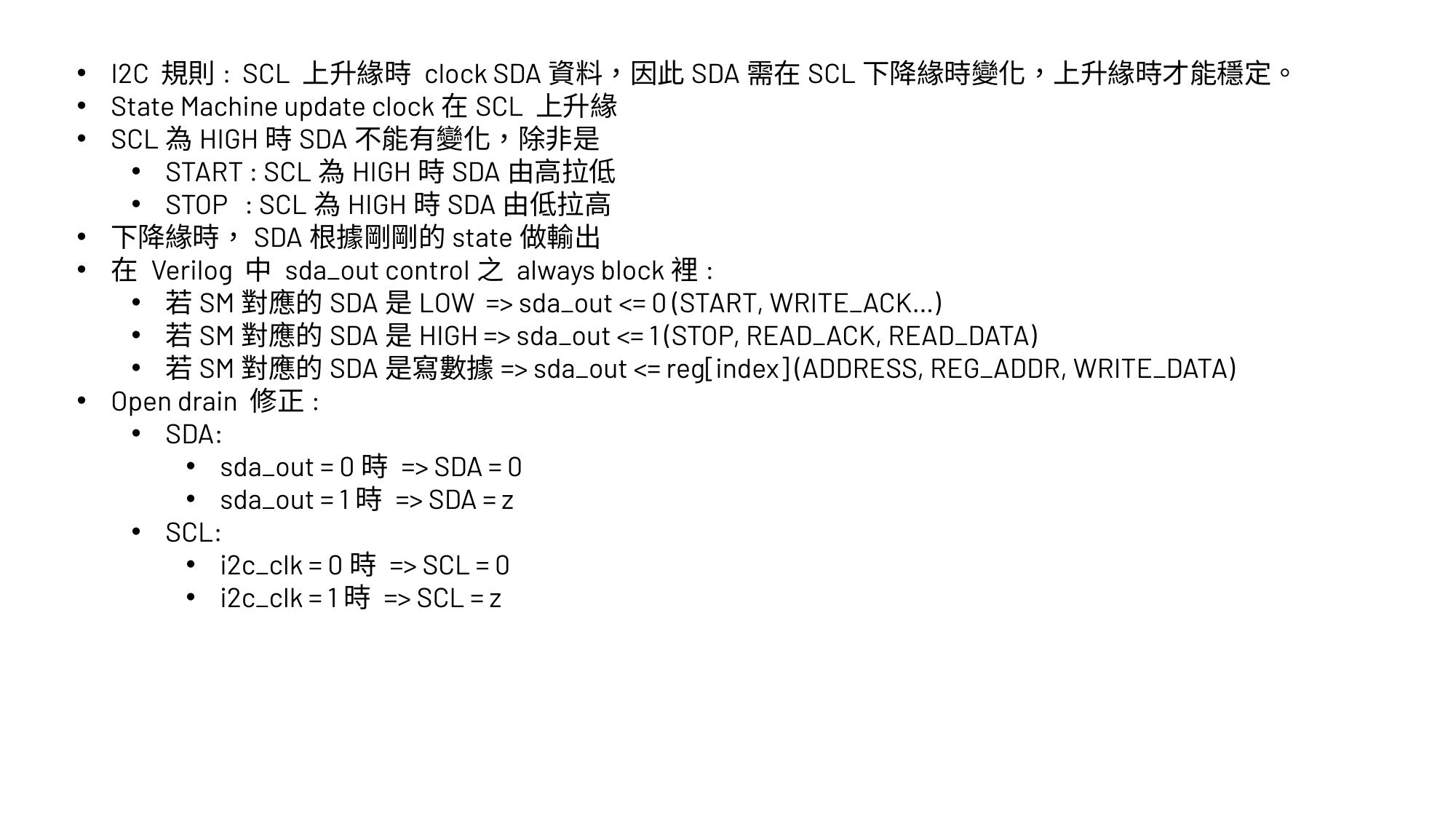

I2C 規則:  SCL 上升緣時 clock SDA資料，因此SDA需在SCL下降緣時變化，上升緣時才能穩定。
State Machine update clock在SCL 上升緣
SCL為HIGH時SDA不能有變化，除非是
START : SCL為HIGH時SDA由高拉低
STOP   : SCL為HIGH時SDA由低拉高
下降緣時，SDA根據剛剛的state做輸出
在 Verilog 中 sda_out control之 always block裡:
若SM對應的SDA是LOW  => sda_out <= 0 (START, WRITE_ACK…)
若SM對應的SDA是HIGH => sda_out <= 1 (STOP, READ_ACK, READ_DATA)
若SM對應的SDA是寫數據=> sda_out <= reg[index] (ADDRESS, REG_ADDR, WRITE_DATA)
Open drain 修正:
SDA:
sda_out = 0時 => SDA = 0
sda_out = 1時 => SDA = z
SCL:
i2c_clk = 0時 => SCL = 0
i2c_clk = 1時 => SCL = z